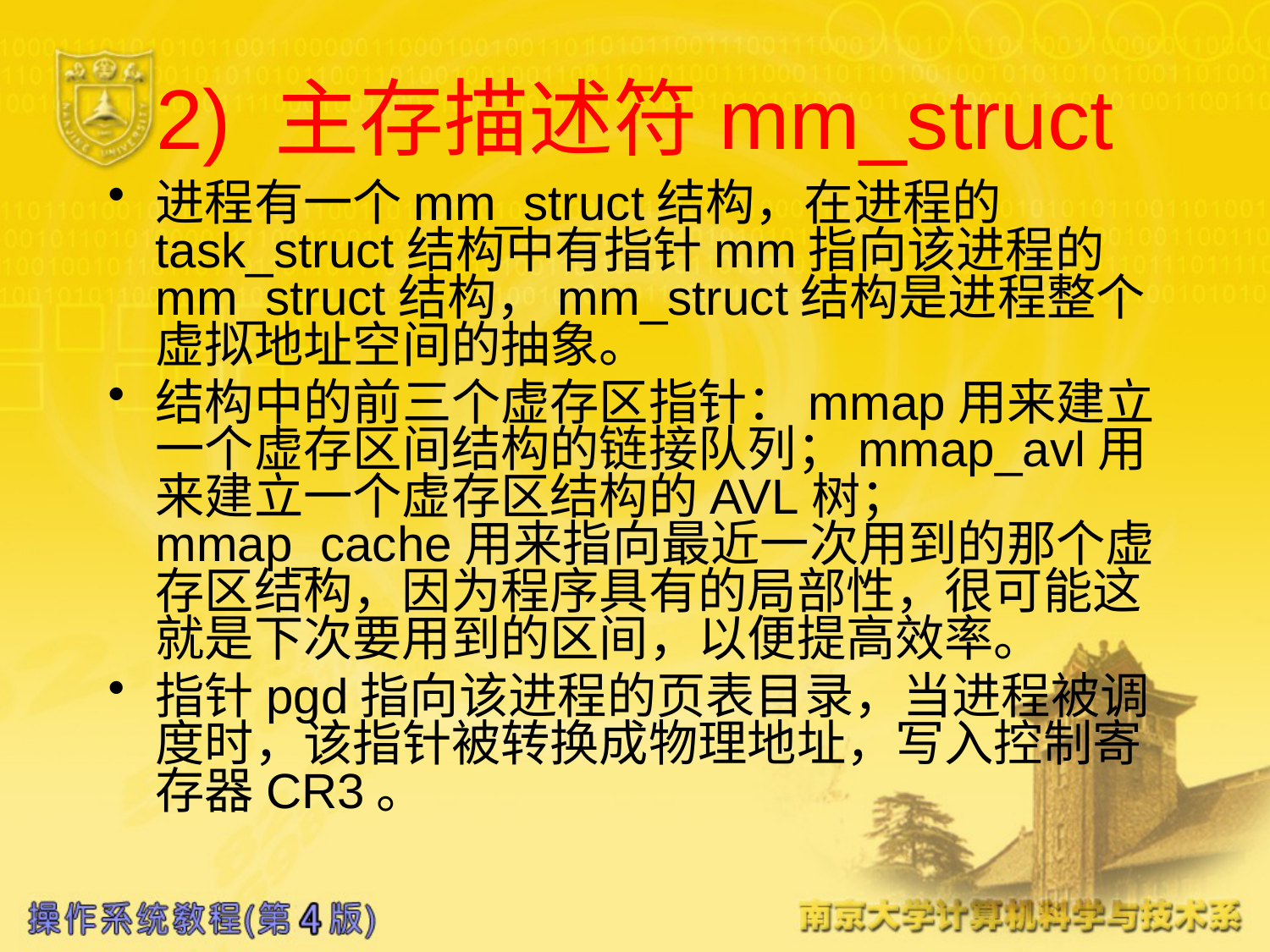

# 2) 主存描述符mm_struct
进程有一个mm_struct结构，在进程的task_struct结构中有指针mm指向该进程的mm_struct结构，mm_struct结构是进程整个虚拟地址空间的抽象。
结构中的前三个虚存区指针：mmap用来建立一个虚存区间结构的链接队列；mmap_avl用来建立一个虚存区结构的AVL树；mmap_cache用来指向最近一次用到的那个虚存区结构，因为程序具有的局部性，很可能这就是下次要用到的区间，以便提高效率。
指针pgd指向该进程的页表目录，当进程被调度时，该指针被转换成物理地址，写入控制寄存器CR3。